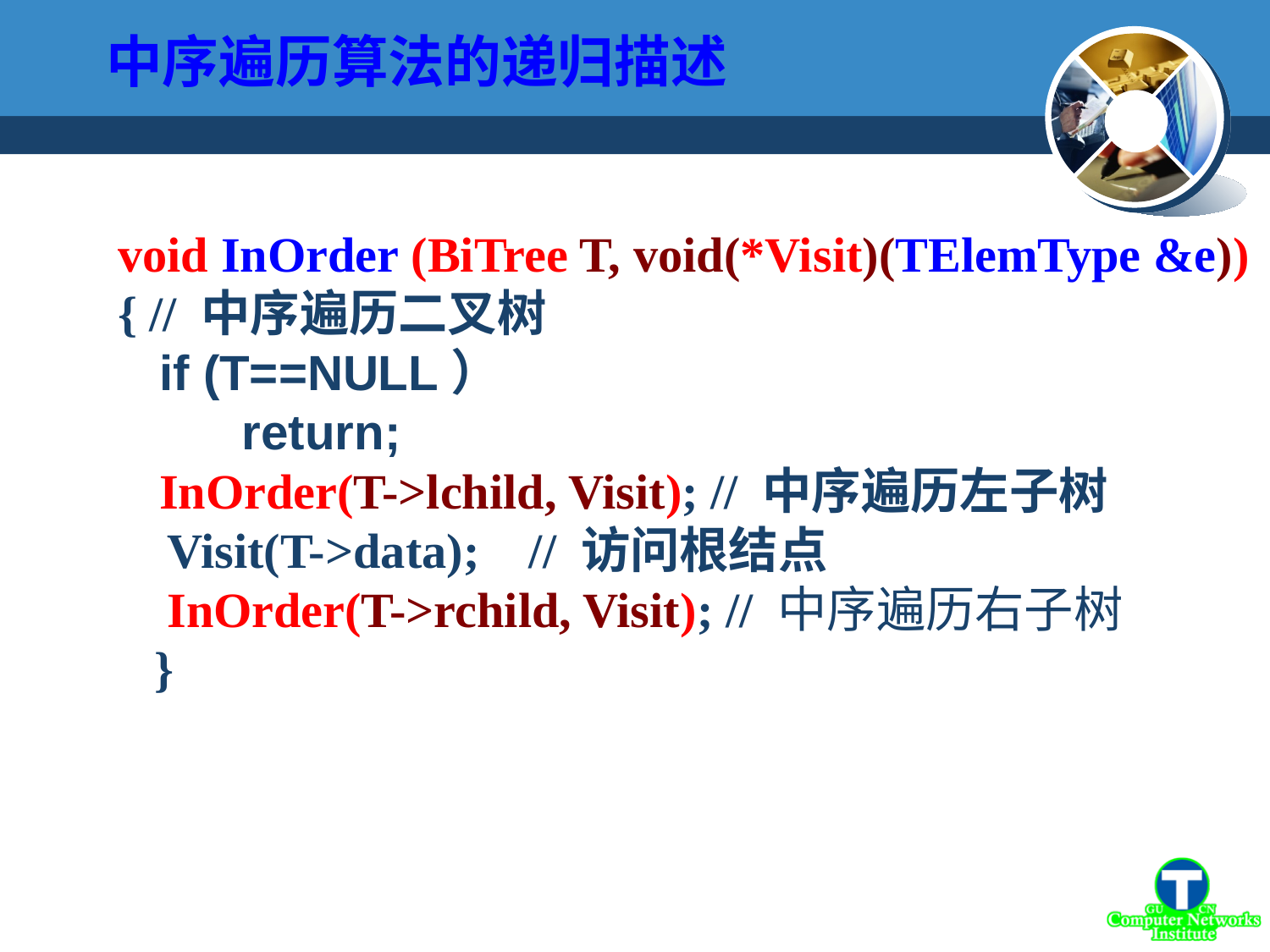

中序遍历算法的递归描述
void InOrder (BiTree T, void(*Visit)(TElemType &e))
{ // 中序遍历二叉树
   if (T==NULL）
         return;
   InOrder(T->lchild, Visit); // 中序遍历左子树
    Visit(T->data);    // 访问根结点
    InOrder(T->rchild, Visit); // 中序遍历右子树
   }
63